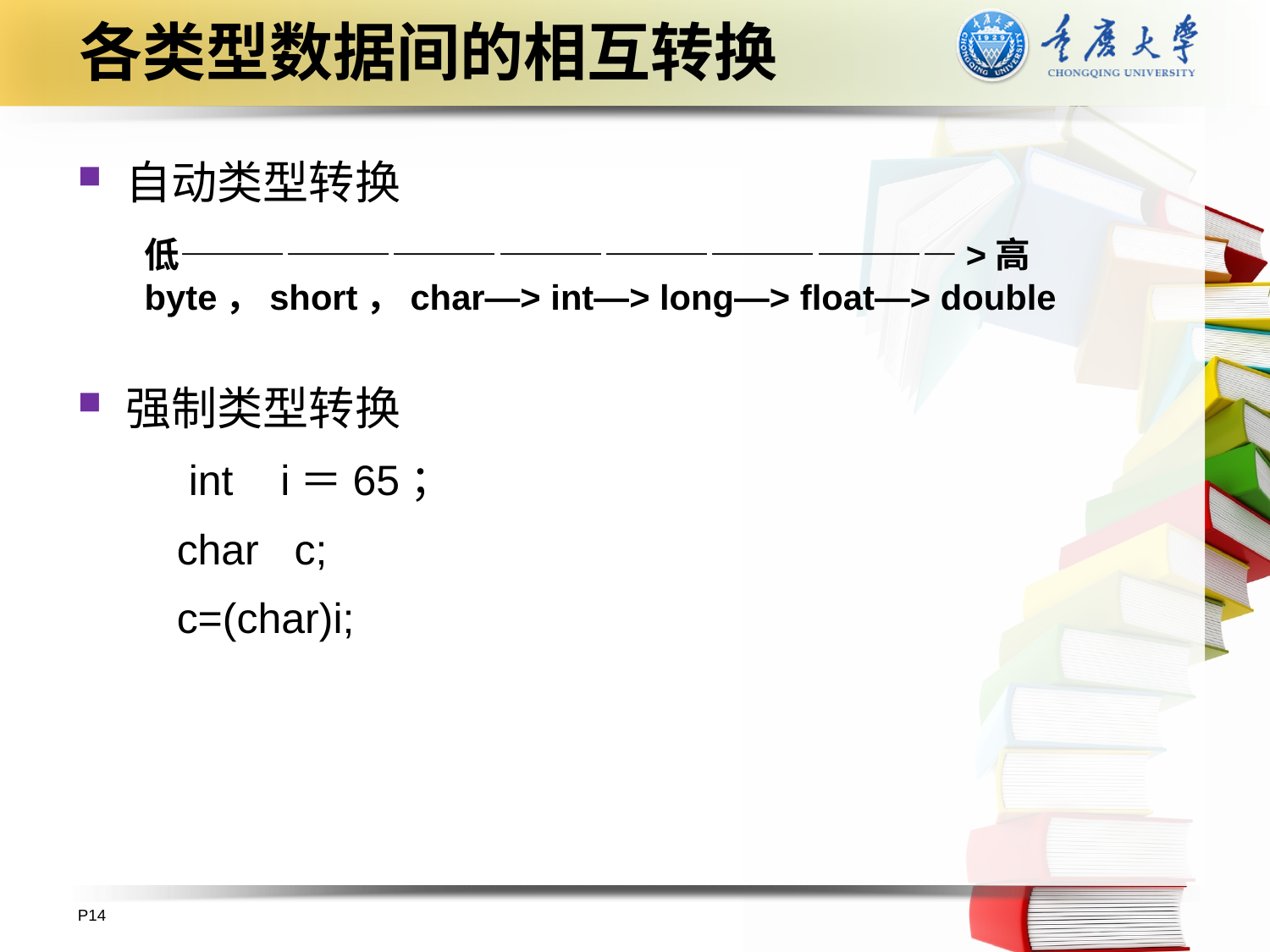

# 各类型数据间的相互转换
自动类型转换

强制类型转换
    int    i＝65；
   char   c;
   c=(char)i;

低——————————————————————>高
byte，short，char—> int—> long—> float—> double
P14